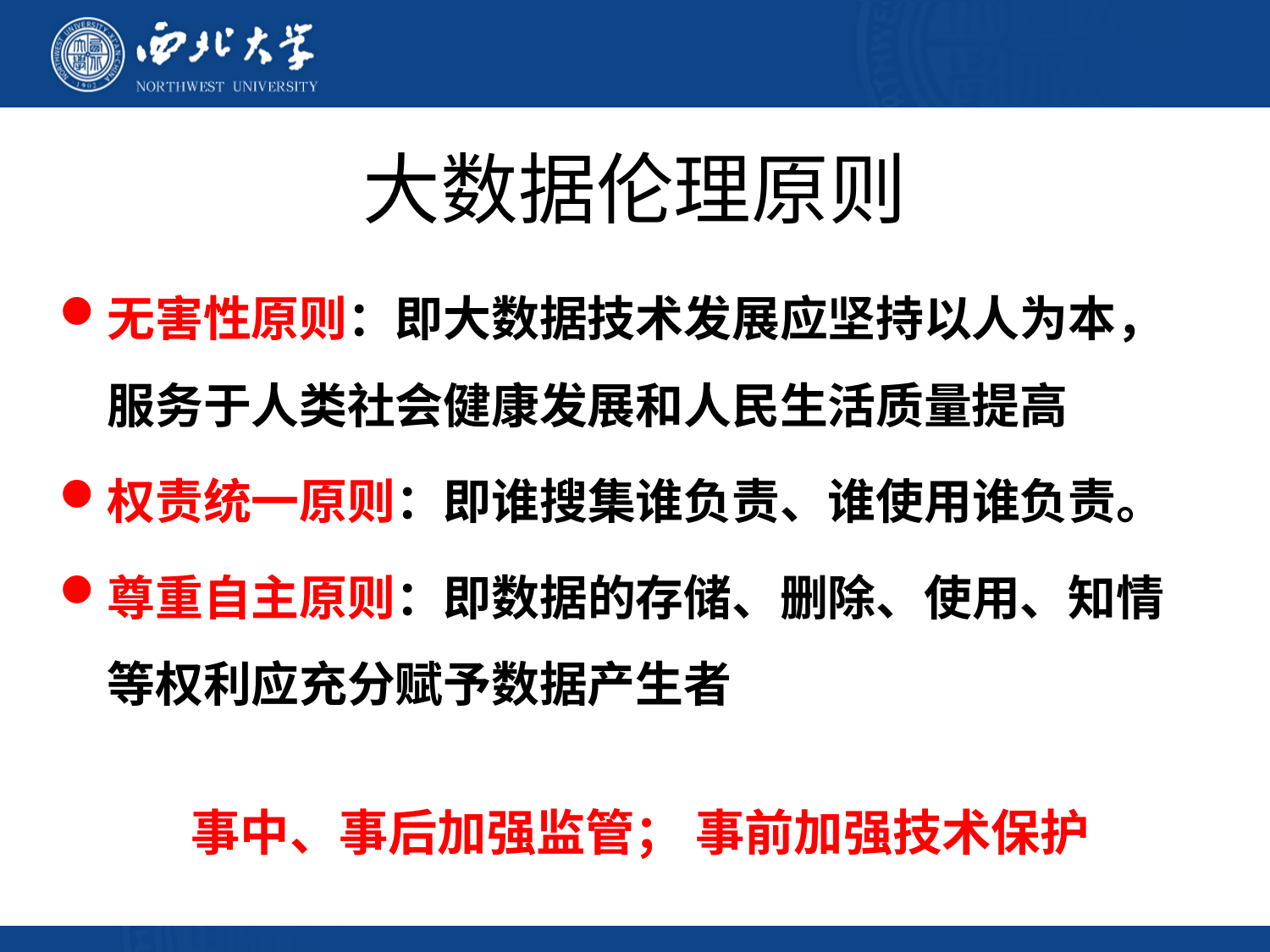

# 大数据伦理原则
无害性原则：即大数据技术发展应坚持以人为本，服务于人类社会健康发展和人民生活质量提高
权责统一原则：即谁搜集谁负责、谁使用谁负责。
尊重自主原则：即数据的存储、删除、使用、知情等权利应充分赋予数据产生者
事中、事后加强监管； 事前加强技术保护